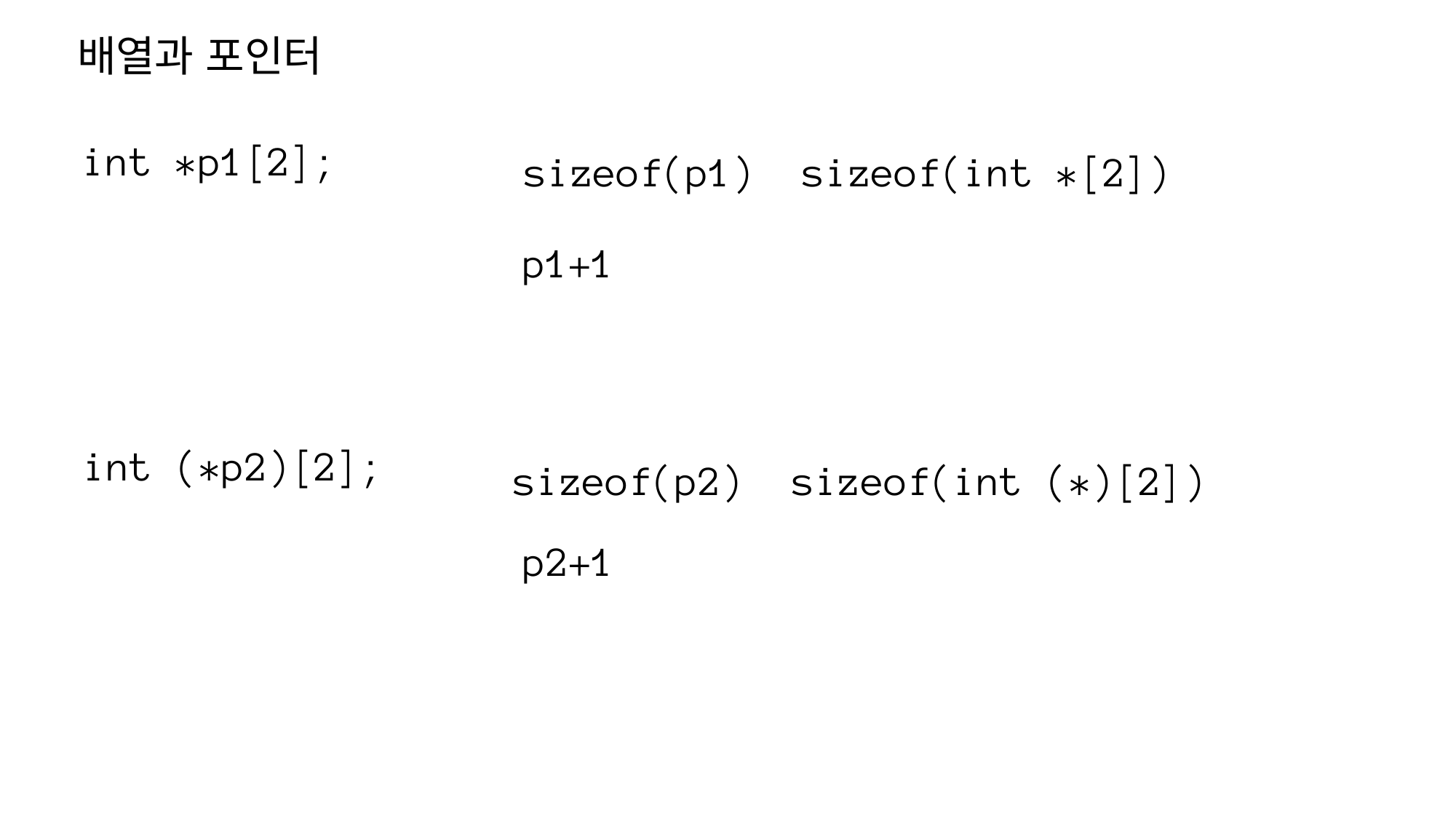

배열과 포인터
int *p1[2];

sizeof(p1)
sizeof(int *[2])
p1+1
int (*p2)[2];

sizeof(int (*)[2])
sizeof(p2)
p2+1